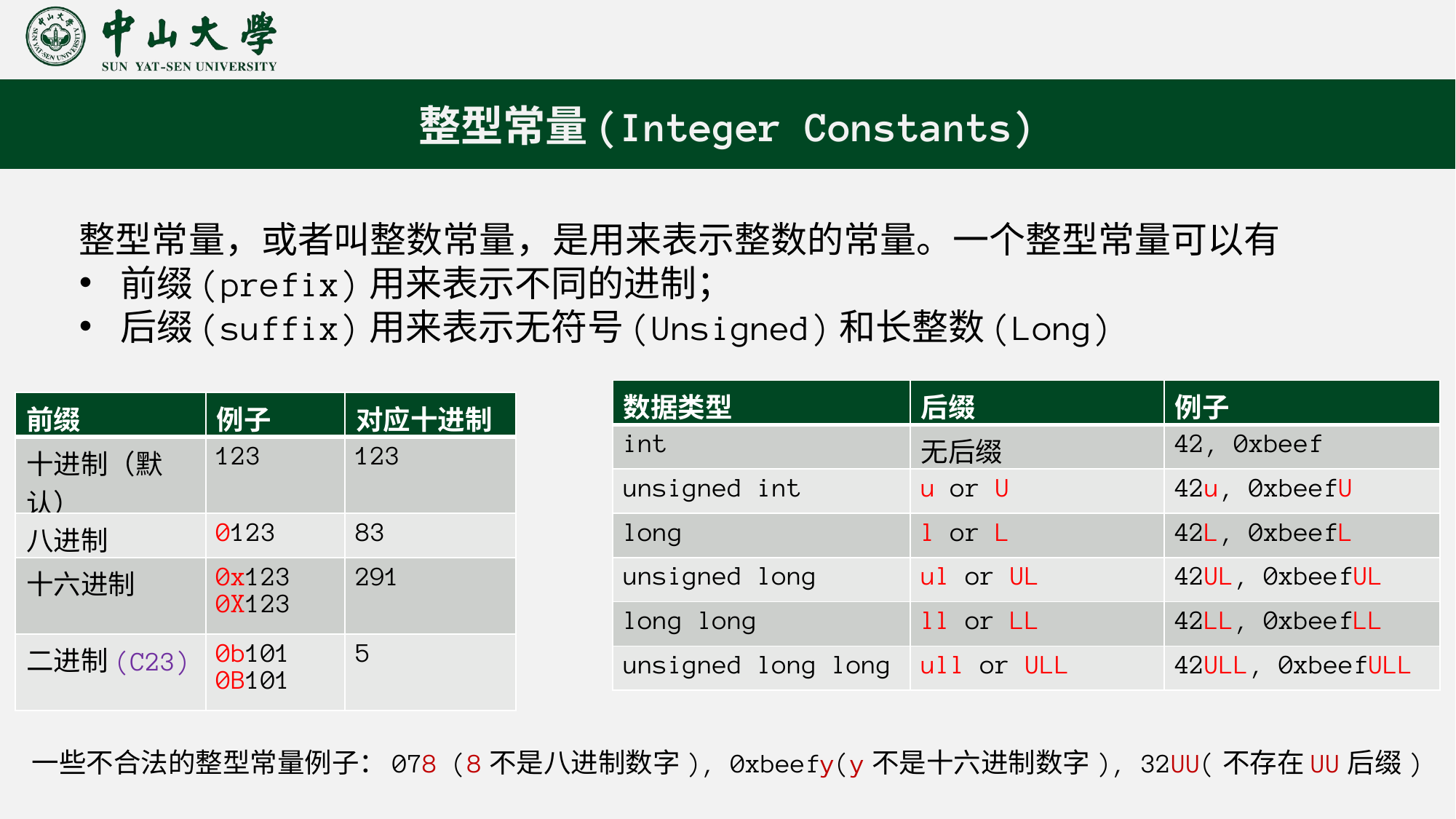

整型常量(Integer Constants)
整型常量，或者叫整数常量，是用来表示整数的常量。一个整型常量可以有
前缀(prefix)用来表示不同的进制；
后缀(suffix)用来表示无符号(Unsigned)和长整数(Long)
| 数据类型 | 后缀 | 例子 |
| --- | --- | --- |
| int | 无后缀 | 42, 0xbeef |
| unsigned int | u or U | 42u, 0xbeefU |
| long | l or L | 42L, 0xbeefL |
| unsigned long | ul or UL | 42UL, 0xbeefUL |
| long long | ll or LL | 42LL, 0xbeefLL |
| unsigned long long | ull or ULL | 42ULL, 0xbeefULL |
| 前缀 | 例子 | 对应十进制 |
| --- | --- | --- |
| 十进制（默认） | 123 | 123 |
| 八进制 | 0123 | 83 |
| 十六进制 | 0x123 0X123 | 291 |
| 二进制(C23) | 0b101 0B101 | 5 |
一些不合法的整型常量例子：078 (8不是八进制数字), 0xbeefy(y不是十六进制数字), 32UU(不存在UU后缀)